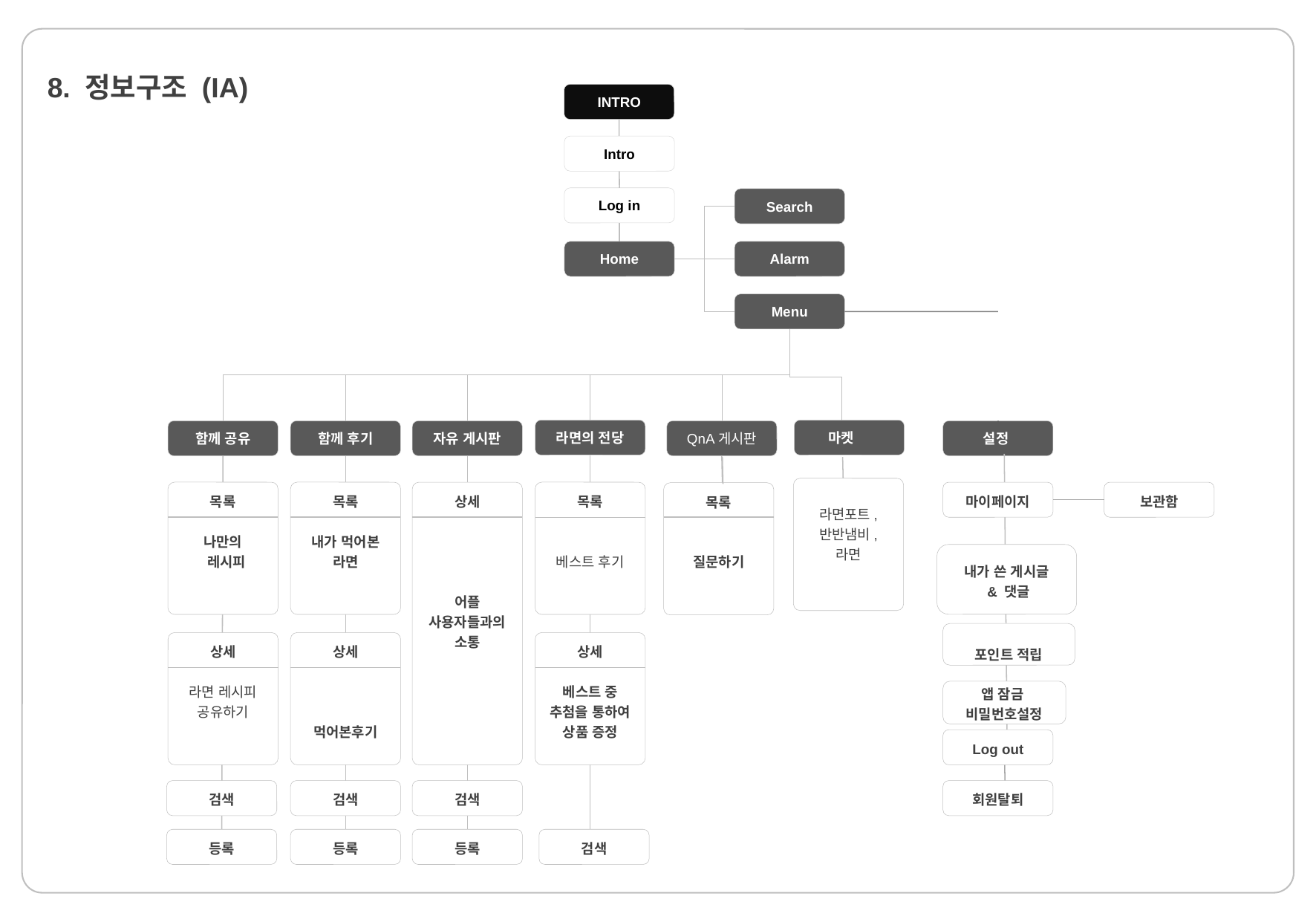

# 8. 정보구조 (IA)
INTRO
Intro
Log in
Search
Home
Alarm
Menu
라면의 전당
마켓
함께 공유
함께 후기
자유 게시판
QnA게시판
설정

라면포트,
반반냄비,
라면
목록

내가 먹어본
라면
상세

어플
사용자들과의
소통

목록

베스트 후기
마이페이지
보관함
목록

나만의
 레시피
목록

질문하기
내가 쓴 게시글
 & 댓글

포인트 적립

상세

라면 레시피
공유하기
상세

먹어본후기
상세

베스트 중
추첨을 통하여
상품 증정

앱 잠금
비밀번호설정
Log out
검색
검색
검색
회원탈퇴
등록
등록
등록
검색
19